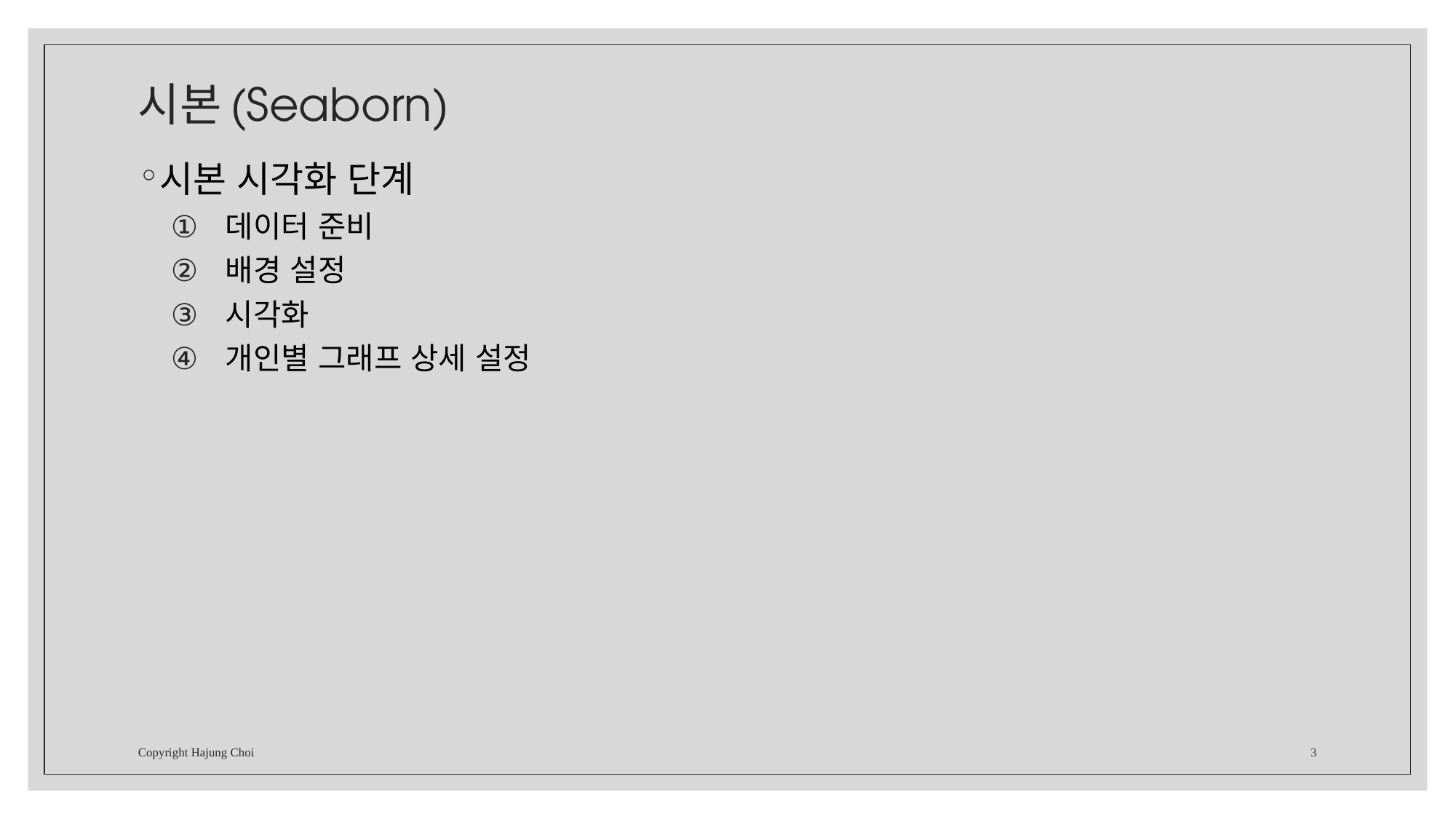

# 시본(Seaborn)
시본 시각화 단계
데이터 준비
배경 설정
시각화
개인별 그래프 상세 설정
Copyright Hajung Choi
3